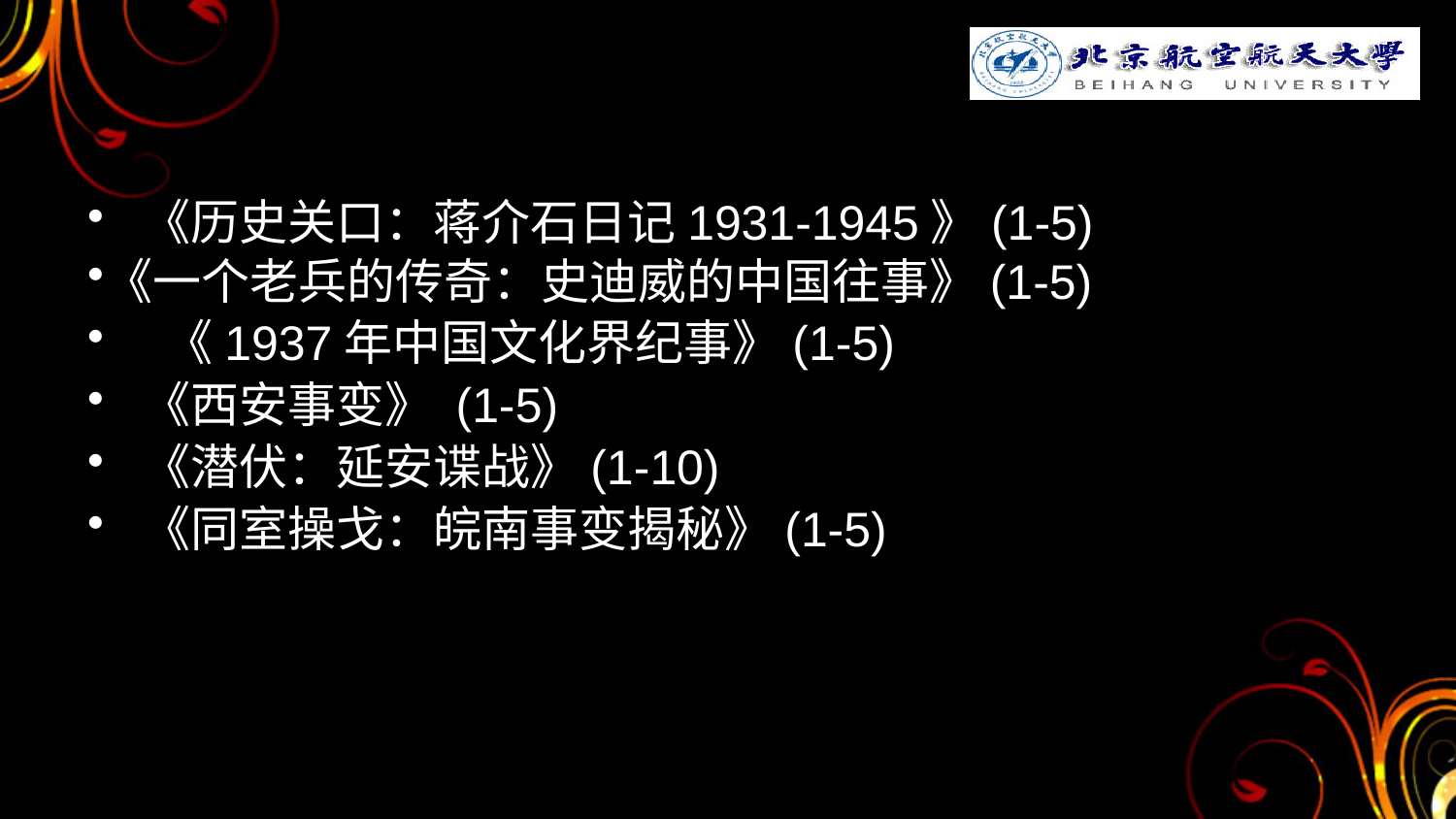

#
《历史关口：蒋介石日记1931-1945》(1-5)
《一个老兵的传奇：史迪威的中国往事》(1-5)
 《1937年中国文化界纪事》(1-5)
《西安事变》 (1-5)
《潜伏：延安谍战》(1-10)
《同室操戈：皖南事变揭秘》(1-5)